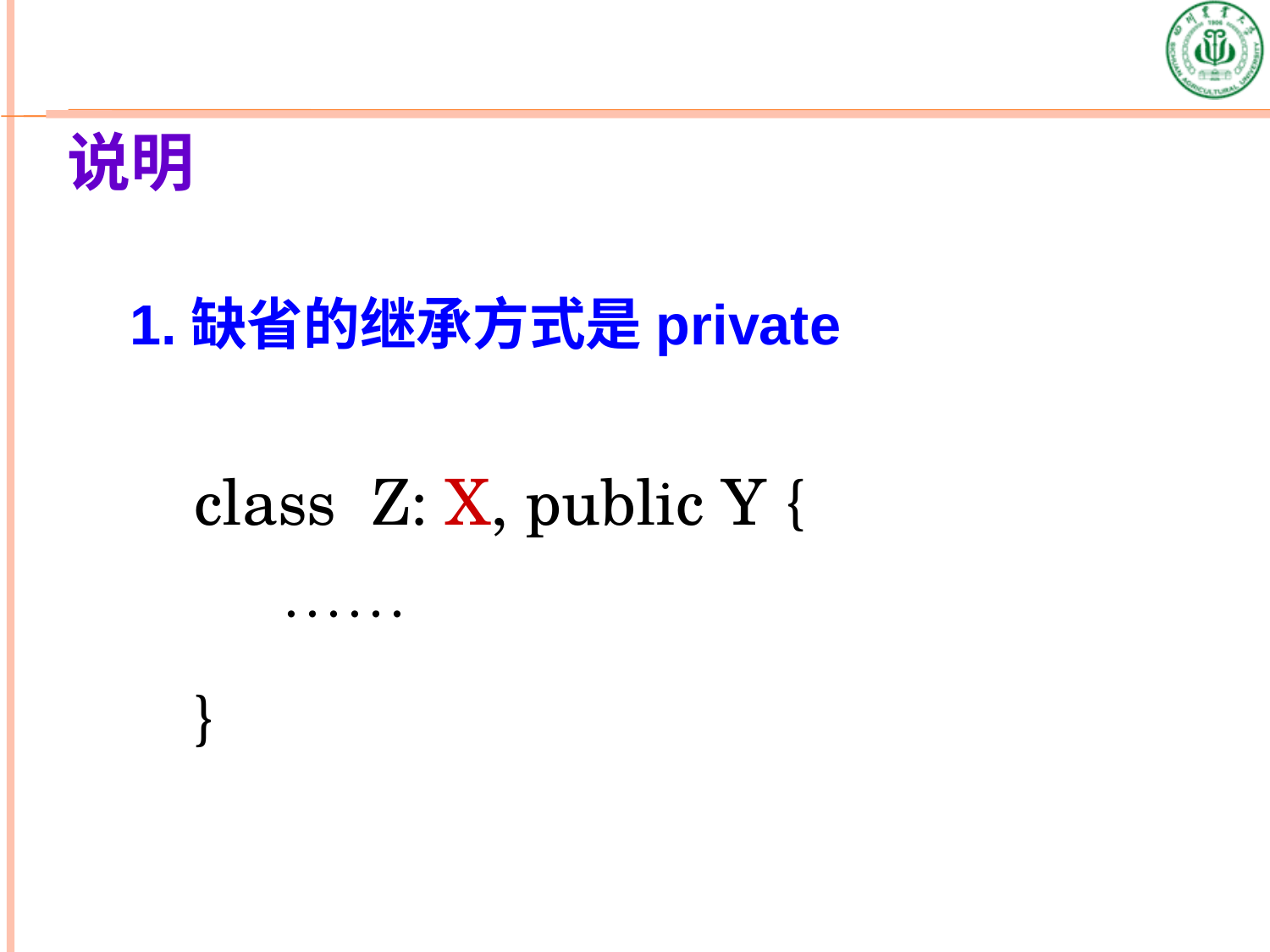

说明

    1.缺省的继承方式是private
class  Z: X, public Y {
     ……
}